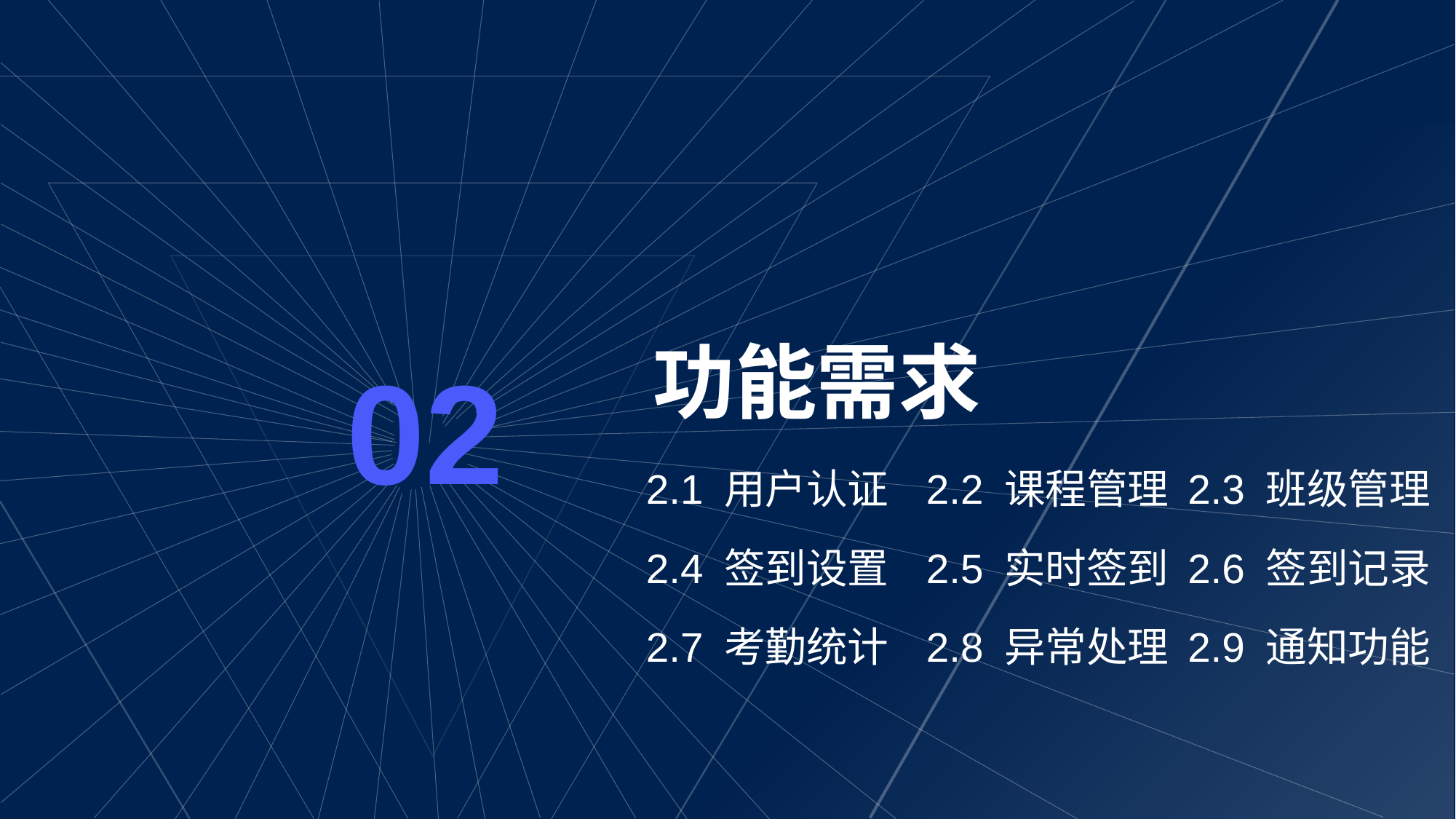

# 功能需求
02
2.1 用户认证   2.2 课程管理 2.3 班级管理
2.4 签到设置   2.5 实时签到 2.6 签到记录
2.7 考勤统计   2.8 异常处理 2.9 通知功能